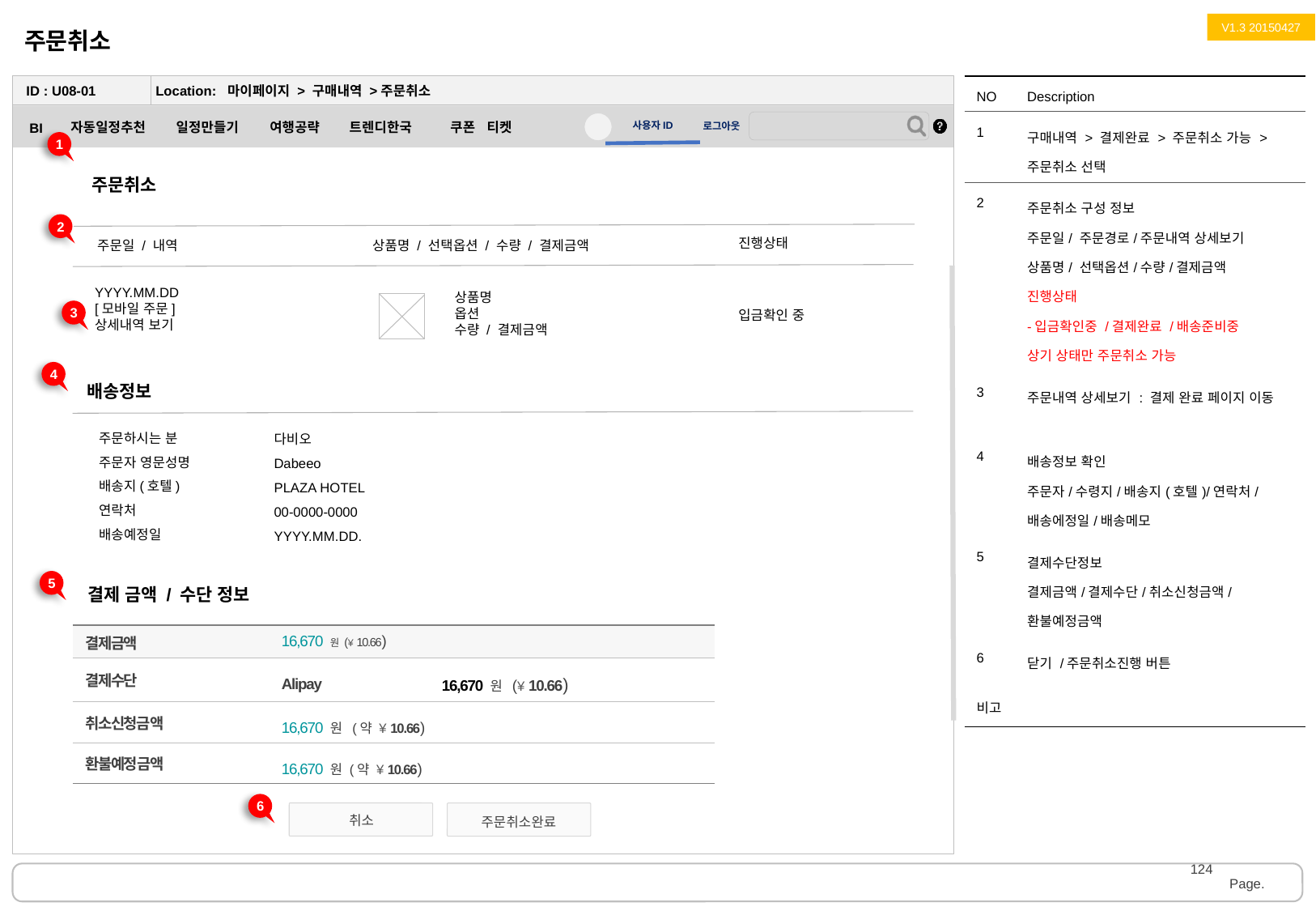

주문취소
V1.3 20150427
| NO | Description |
| --- | --- |
| 1 | 구매내역 > 결제완료 > 주문취소 가능 >주문취소 선택 |
| 2 | 주문취소 구성 정보 주문일/ 주문경로/주문내역 상세보기 상품명/ 선택옵션/수량/결제금액 진행상태 -입금확인중 /결제완료 /배송준비중 상기 상태만 주문취소 가능 |
| 3 | 주문내역 상세보기 : 결제 완료 페이지 이동 |
| 4 | 배송정보 확인 주문자/수령지/배송지(호텔)/연락처/배송에정일/배송메모 |
| 5 | 결제수단정보 결제금액/결제수단/취소신청금액/환불예정금액 |
| 6 | 닫기 /주문취소진행 버튼 |
| 비고 |  |
ID : U08-01
Location:  마이페이지 > 구매내역 >주문취소
1
주문취소
2
진행상태
주문일 / 내역
상품명 / 선택옵션 / 수량 / 결제금액
YYYY.MM.DD
[모바일 주문]
상세내역 보기
상품명
옵션
수량 / 결제금액

3
입금확인 중
4
배송정보
주문하시는 분
주문자 영문성명
배송지(호텔)
연락처
배송예정일
다비오
Dabeeo
PLAZA HOTEL
00-0000-0000
YYYY.MM.DD.
5
결제 금액 / 수단 정보
| 결제금액 | 16,670 원 (¥ 10.66) |  |
| --- | --- | --- |
| 결제수단 | Alipay | 16,670 원 (¥ 10.66) |
| 취소신청금액 | 16,670 원 (약 ¥ 10.66) |  |
| 환불예정금액 | 16,670 원 (약 ¥ 10.66) |  |
6

취소
주문취소완료
124